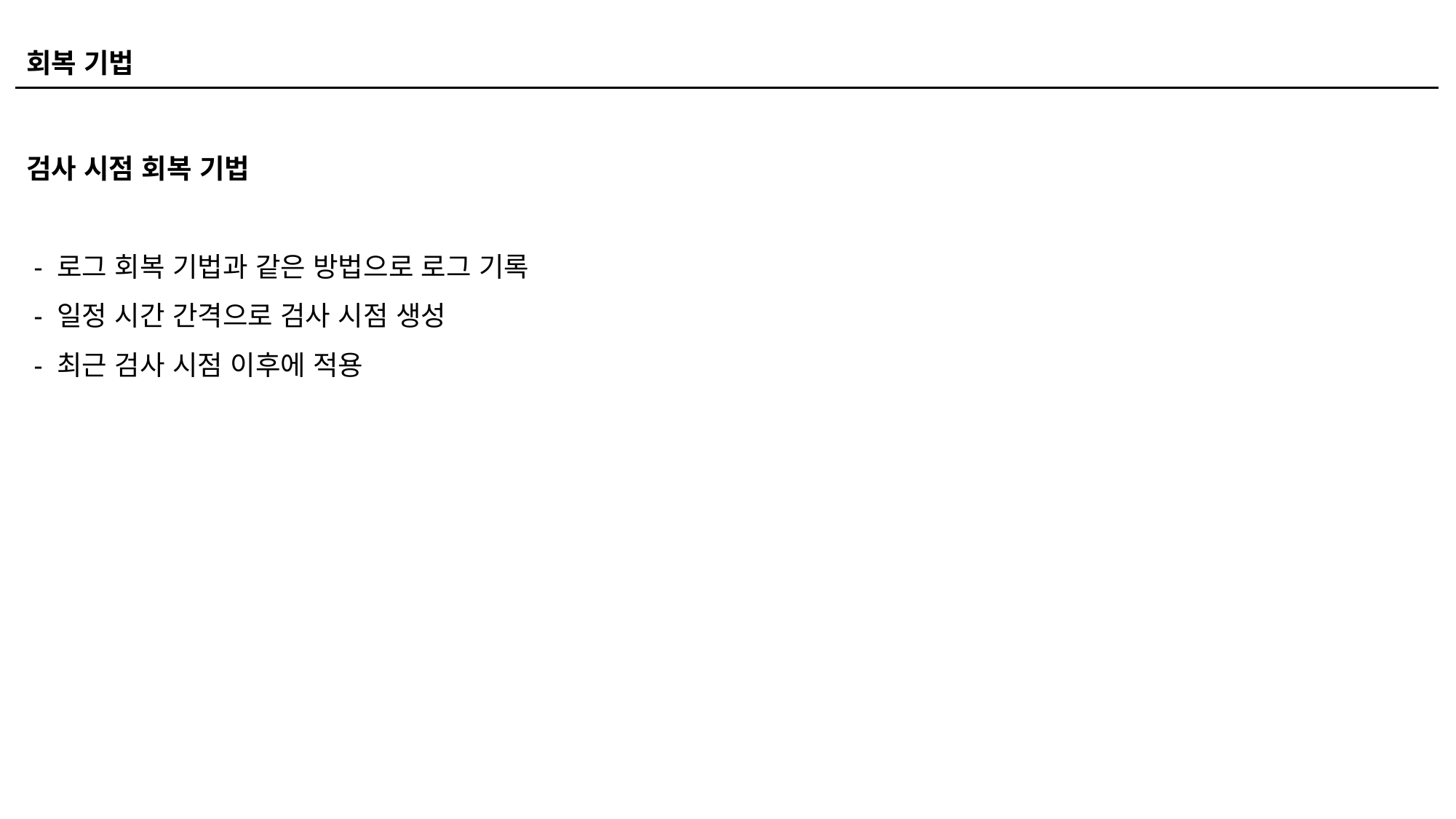

회복 기법
검사 시점 회복 기법

 - 로그 회복 기법과 같은 방법으로 로그 기록
 - 일정 시간 간격으로 검사 시점 생성
 - 최근 검사 시점 이후에 적용